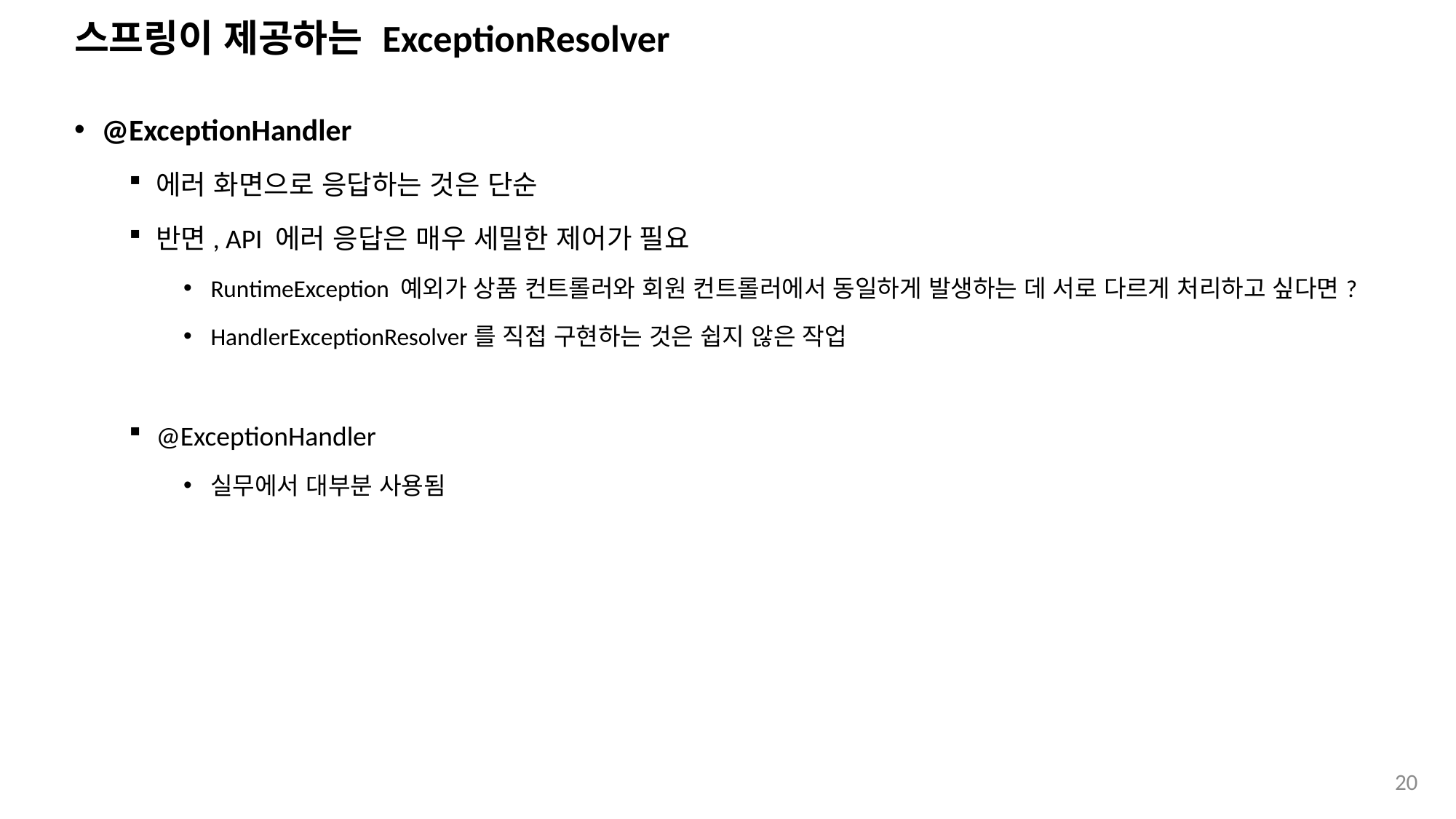

# 스프링이 제공하는 ExceptionResolver
@ExceptionHandler
에러 화면으로 응답하는 것은 단순
반면, API 에러 응답은 매우 세밀한 제어가 필요
RuntimeException 예외가 상품 컨트롤러와 회원 컨트롤러에서 동일하게 발생하는 데 서로 다르게 처리하고 싶다면?
HandlerExceptionResolver를 직접 구현하는 것은 쉽지 않은 작업

@ExceptionHandler
실무에서 대부분 사용됨

20